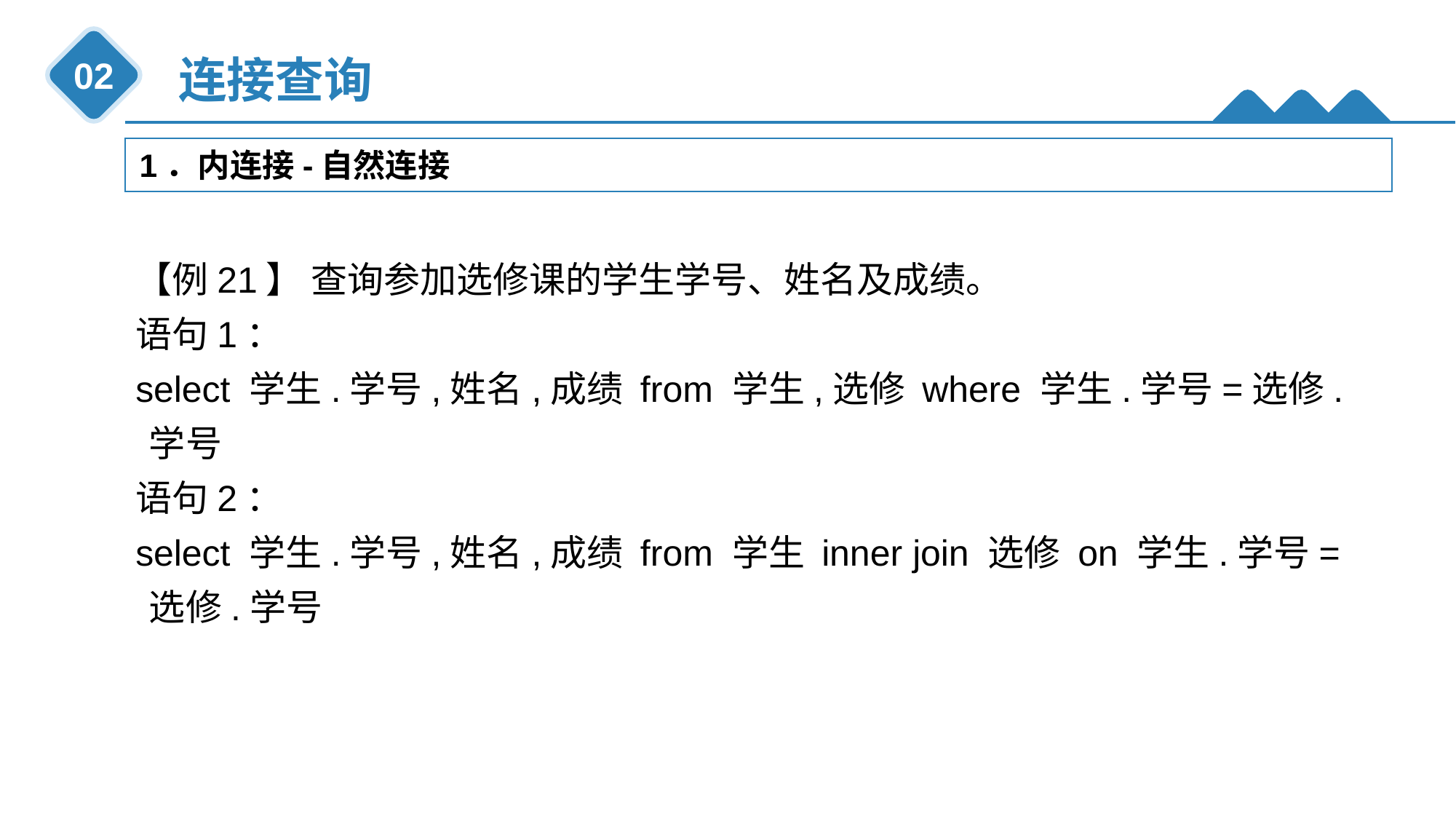

连接查询
02

1．内连接-自然连接
【例21】 查询参加选修课的学生学号、姓名及成绩。
语句1：
select 学生.学号,姓名,成绩 from 学生,选修 where 学生.学号=选修.学号
语句2：
select 学生.学号,姓名,成绩 from 学生 inner join 选修 on 学生.学号=选修.学号